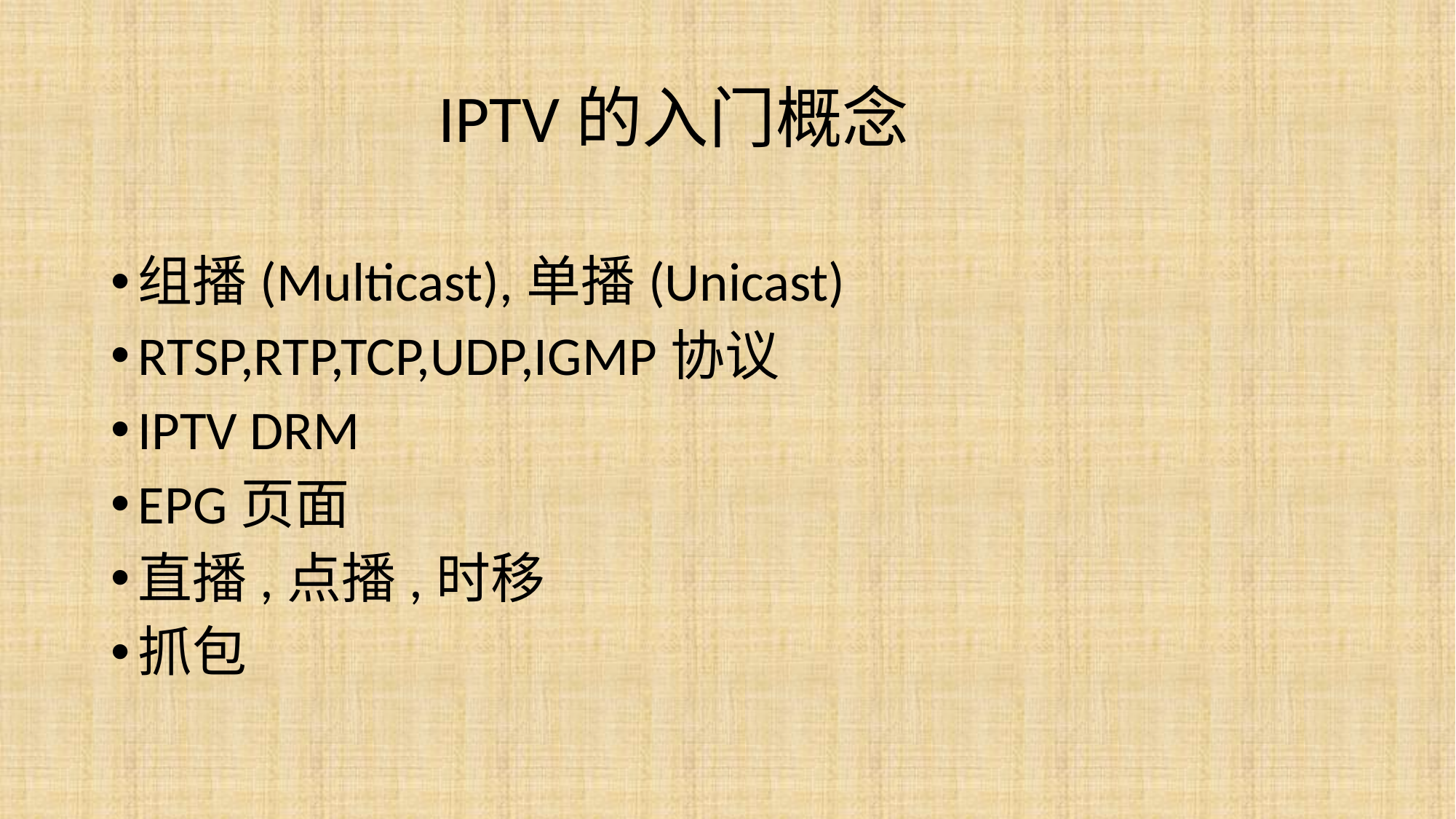

# IPTV的入门概念
组播(Multicast),单播(Unicast)
RTSP,RTP,TCP,UDP,IGMP协议
IPTV DRM
EPG页面
直播,点播,时移
抓包